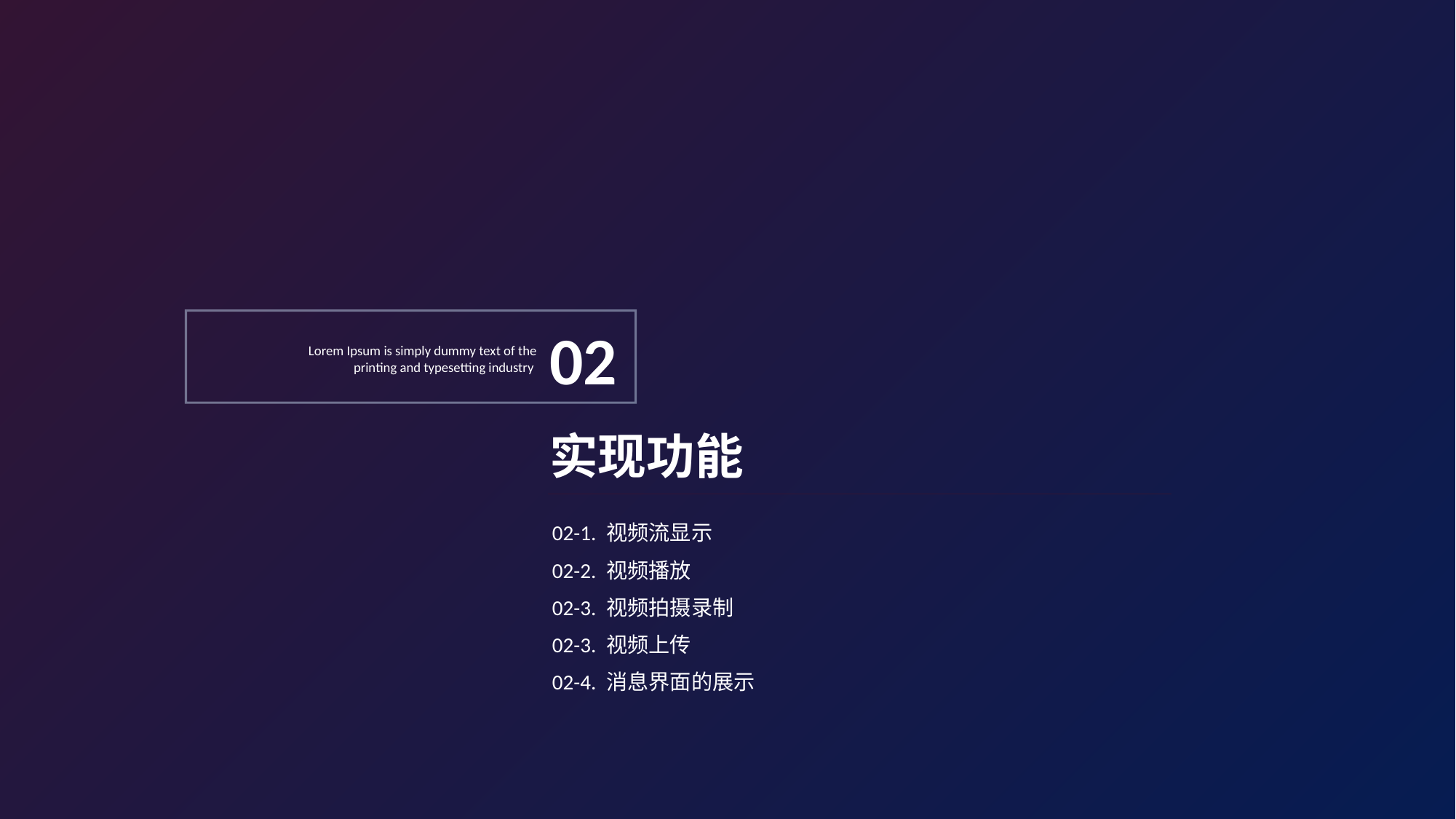

02
Lorem Ipsum is simply dummy text of the printing and typesetting industry
实现功能
02-1. 视频流显示
02-2. 视频播放
02-3. 视频拍摄录制
02-3. 视频上传
02-4. 消息界面的展示